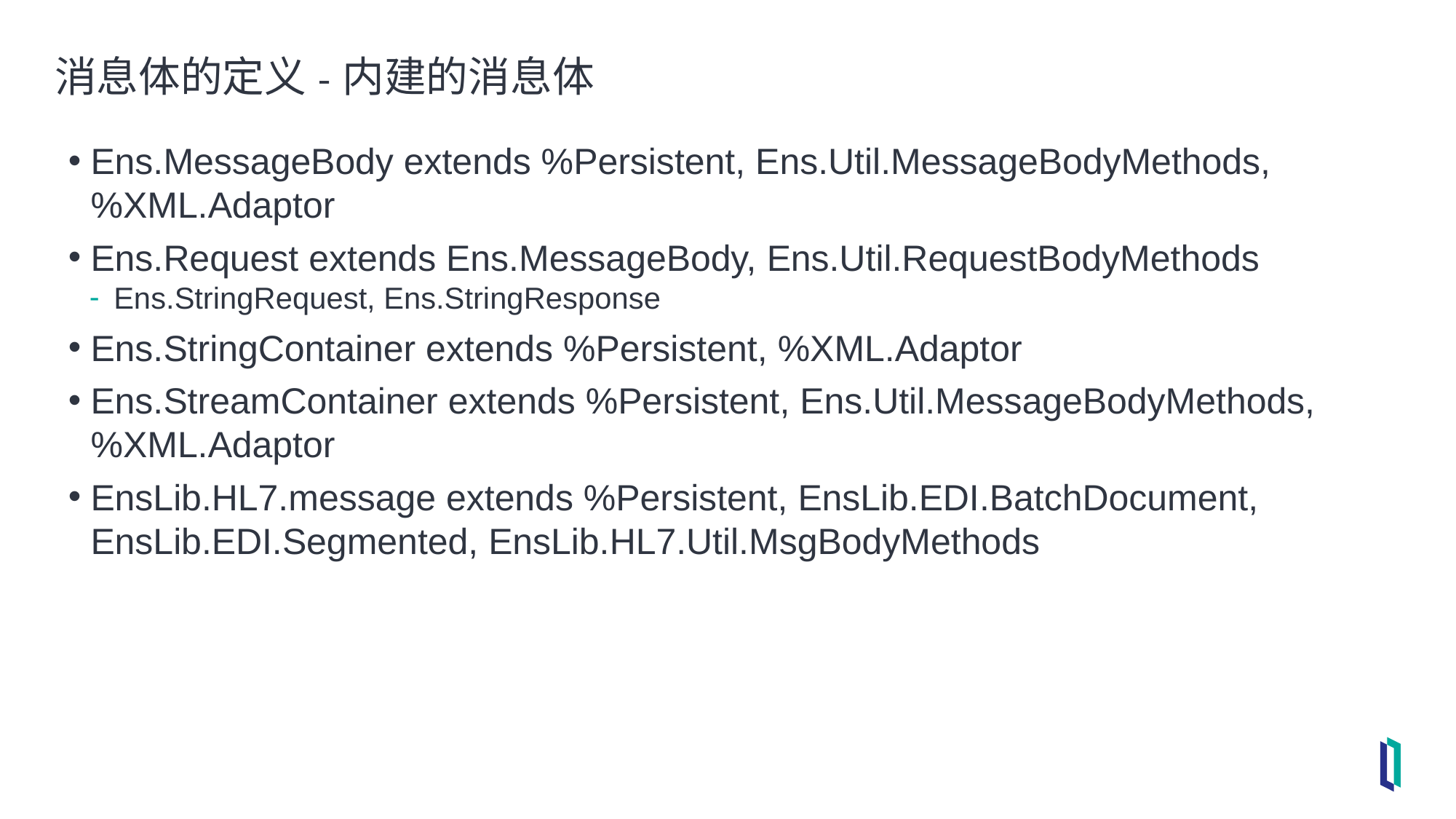

# 消息体的定义-内建的消息体
Ens.MessageBody extends %Persistent, Ens.Util.MessageBodyMethods, %XML.Adaptor
Ens.Request extends Ens.MessageBody, Ens.Util.RequestBodyMethods
Ens.StringRequest, Ens.StringResponse
Ens.StringContainer extends %Persistent, %XML.Adaptor
Ens.StreamContainer extends %Persistent, Ens.Util.MessageBodyMethods, %XML.Adaptor
EnsLib.HL7.message extends %Persistent, EnsLib.EDI.BatchDocument, EnsLib.EDI.Segmented, EnsLib.HL7.Util.MsgBodyMethods